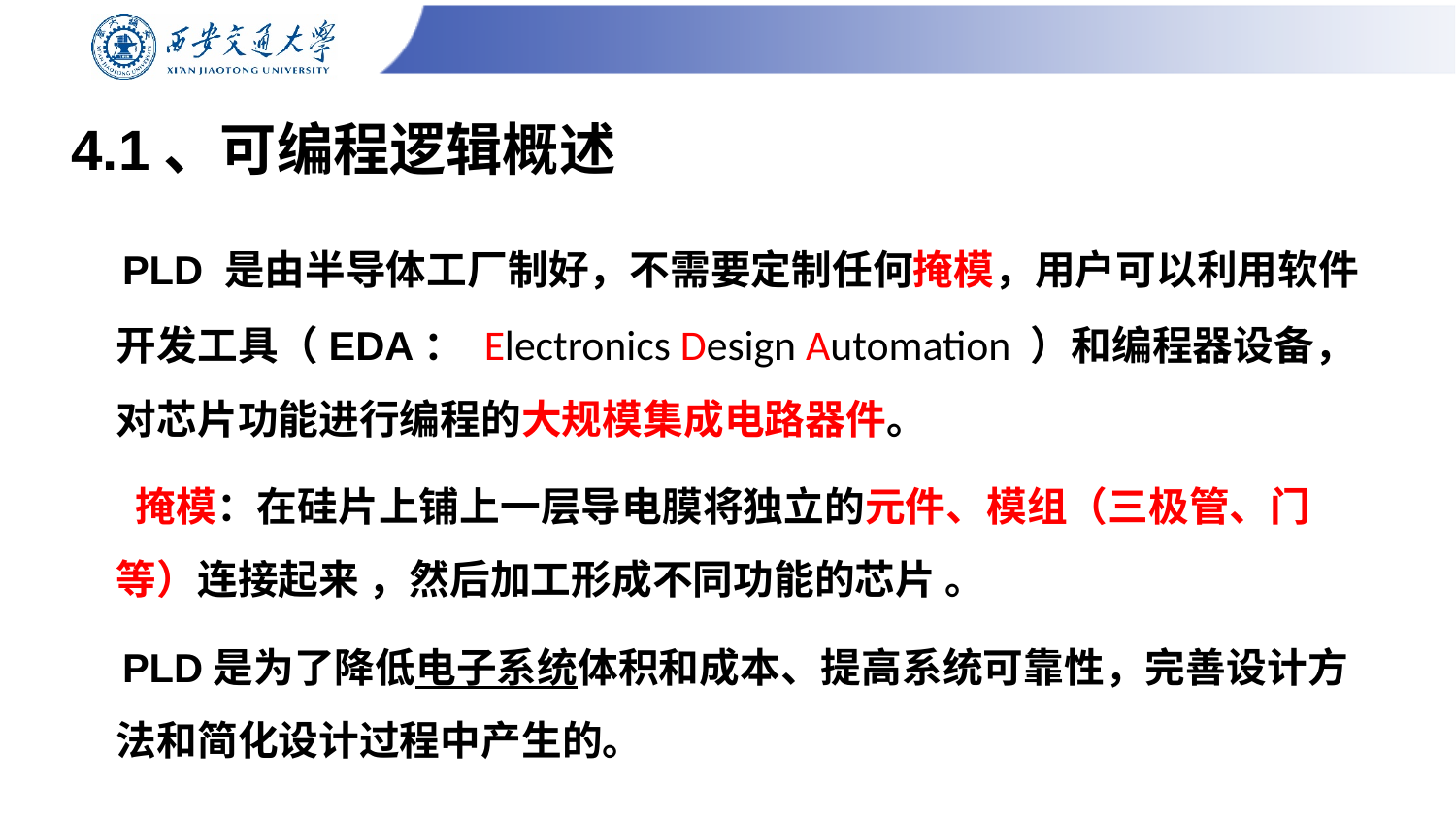

# 4.1、可编程逻辑概述
   PLD 是由半导体工厂制好，不需要定制任何掩模，用户可以利用软件开发工具（EDA： Electronics Design Automation ）和编程器设备，对芯片功能进行编程的大规模集成电路器件。
    掩模：在硅片上铺上一层导电膜将独立的元件、模组（三极管、门等）连接起来 ，然后加工形成不同功能的芯片 。
   PLD是为了降低电子系统体积和成本、提高系统可靠性，完善设计方法和简化设计过程中产生的。